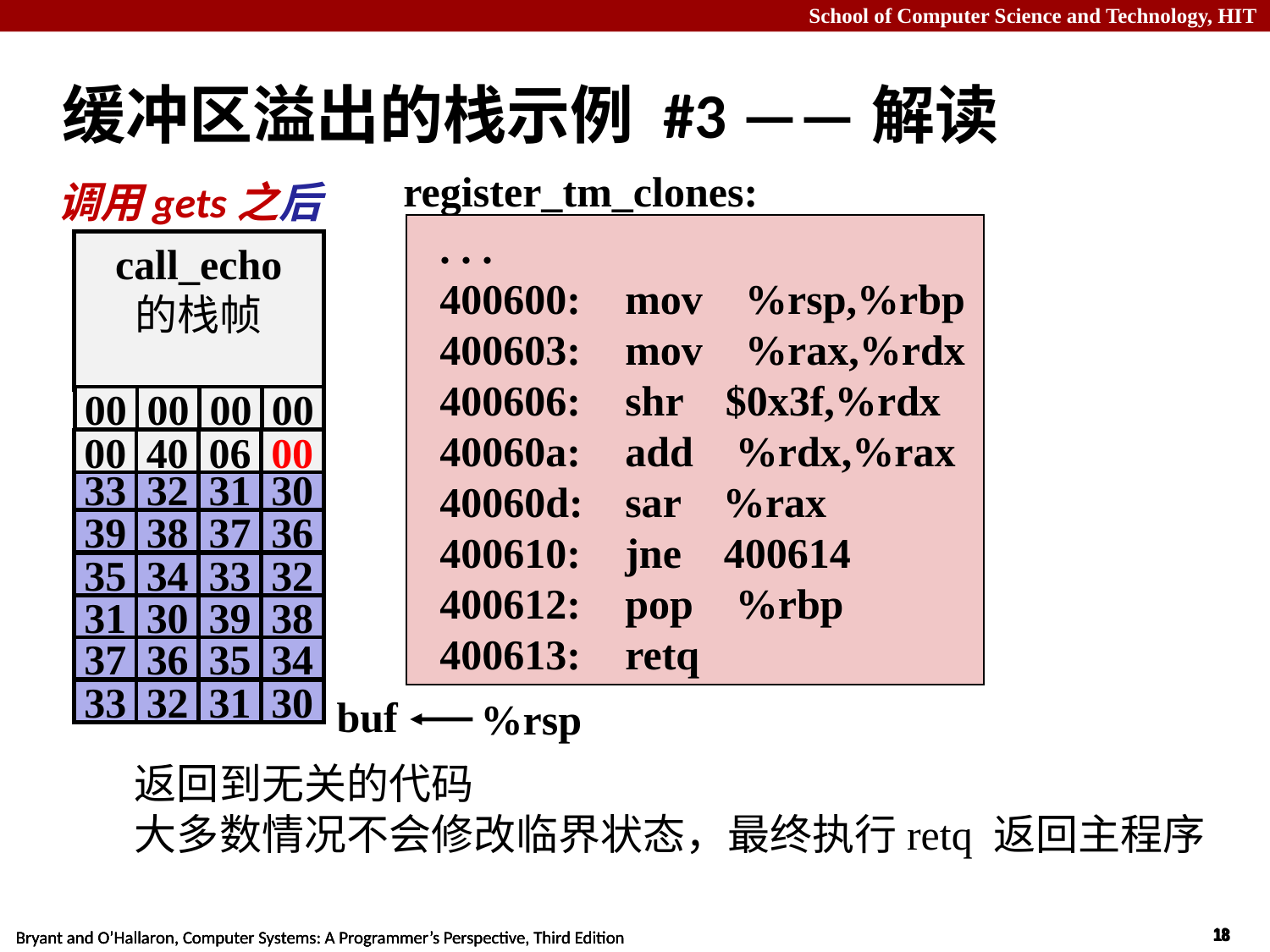

# 缓冲区溢出的栈示例 #3 ——解读
register_tm_clones:
调用gets之后

  . . .
  400600:	mov    %rsp,%rbp
  400603:	mov    %rax,%rdx
  400606:	shr    $0x3f,%rdx
  40060a:	add    %rdx,%rax
  40060d:	sar    %rax
  400610:	jne    400614
  400612:	pop    %rbp
  400613:	retq
call_echo
的栈帧
00
00
00
00
00
40
06
00
33
32
31
30
39
38
37
36
35
34
33
32
31
30
39
38
37
36
35
34
33
32
31
30
buf
%rsp

返回到无关的代码
大多数情况不会修改临界状态，最终执行retq 返回主程序